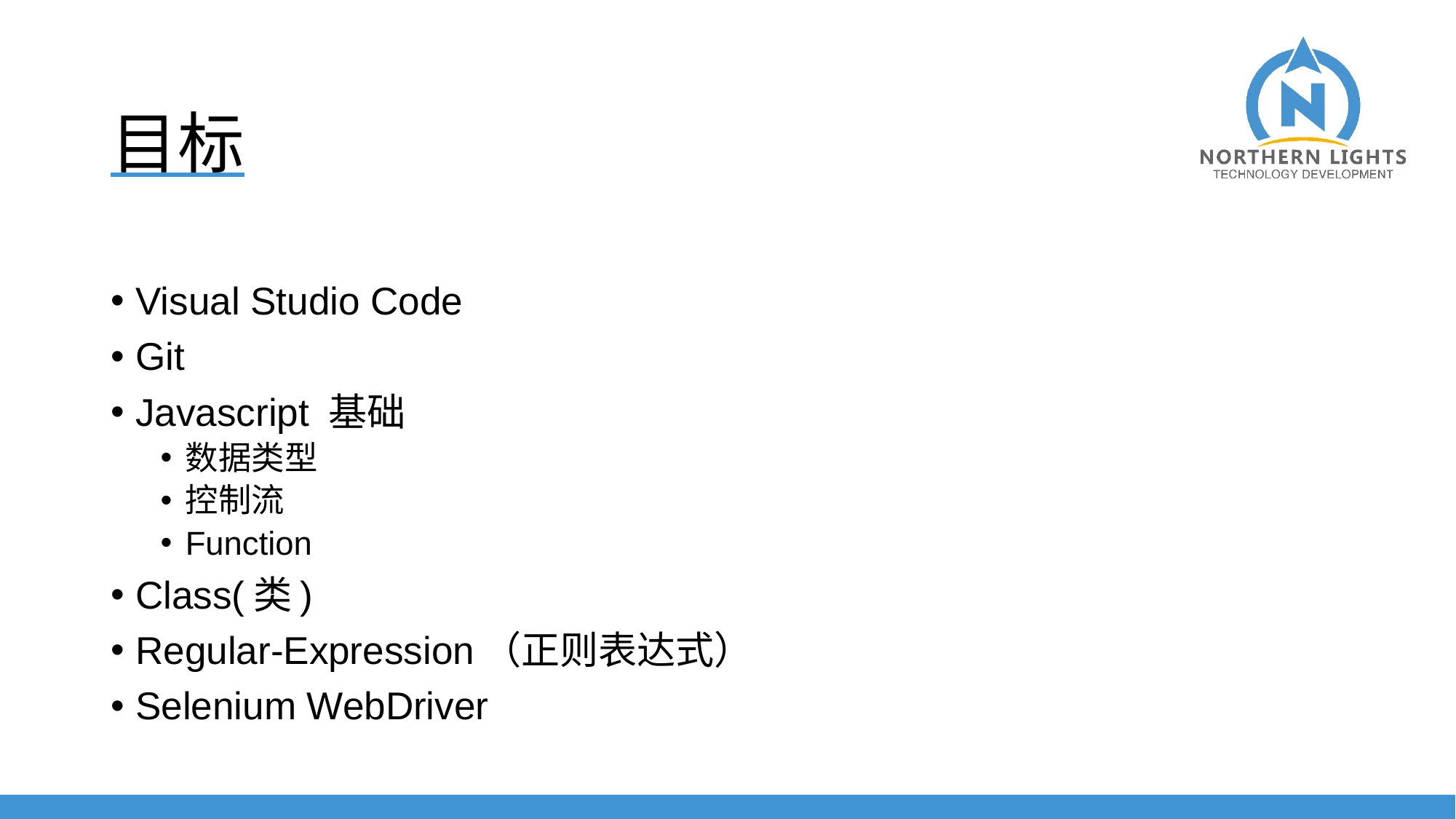

# 目标
Visual Studio Code
Git
Javascript 基础
数据类型
控制流
Function
Class(类)
Regular-Expression（正则表达式）
Selenium WebDriver